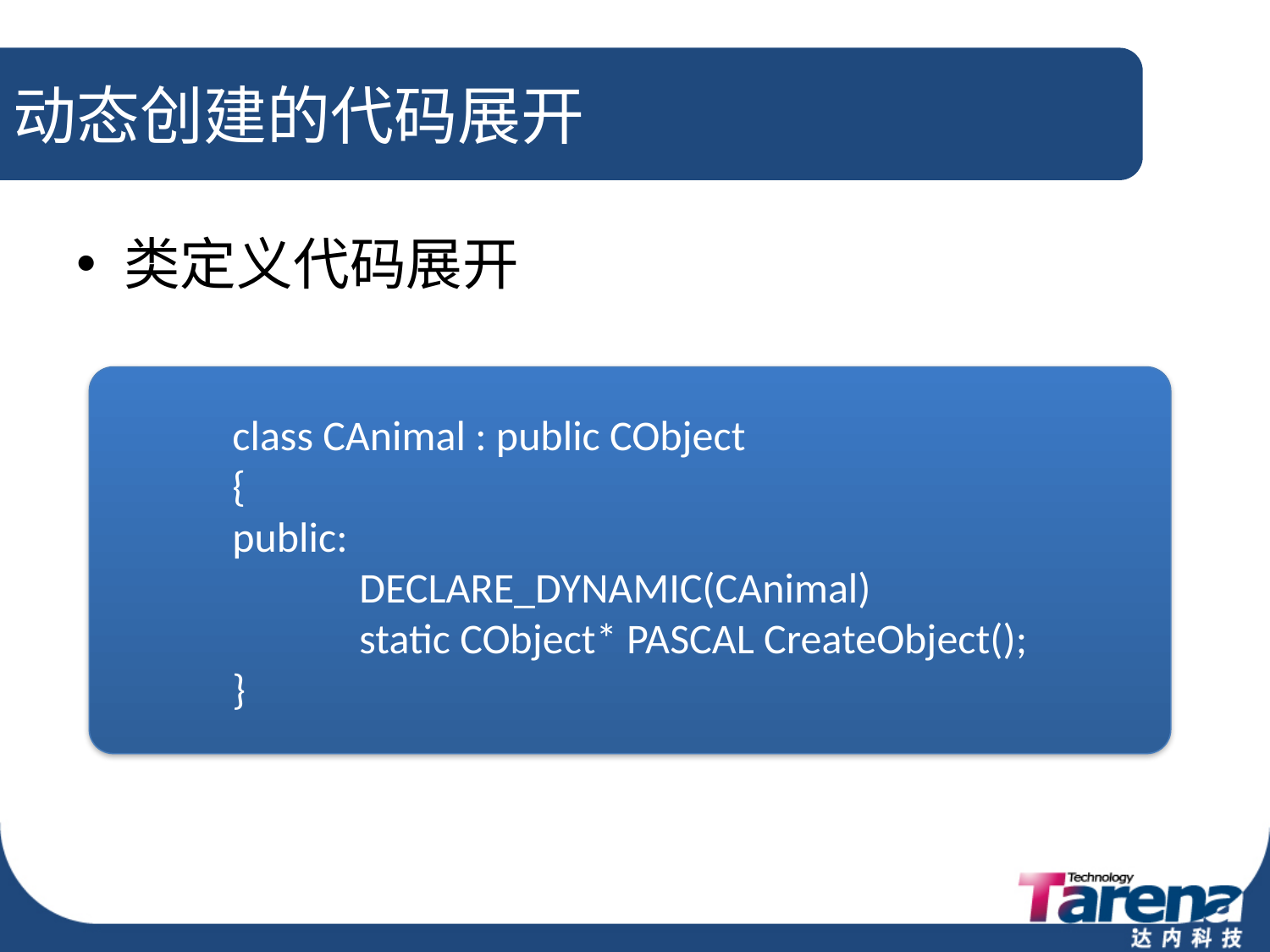

# 动态创建的代码展开
类定义代码展开

class CAnimal : public CObject
{
public:
	DECLARE_DYNAMIC(CAnimal)
	static CObject* PASCAL CreateObject();
}